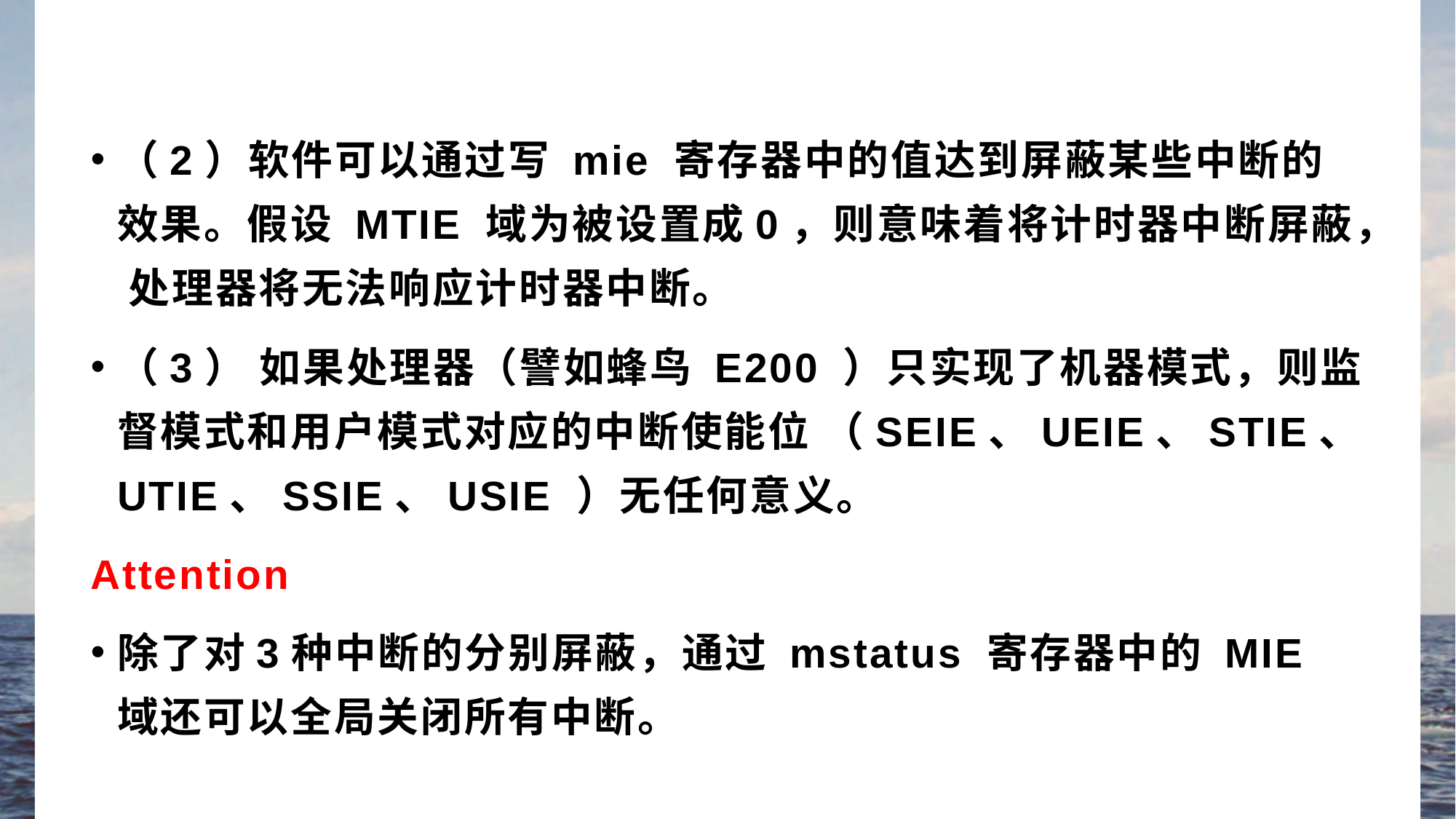

#
（2）软件可以通过写 mie 寄存器中的值达到屏蔽某些中断的效果。假设 MTIE 域为被设置成0，则意味着将计时器中断屏蔽， 处理器将无法响应计时器中断。
（3） 如果处理器（譬如蜂鸟 E200 ）只实现了机器模式，则监督模式和用户模式对应的中断使能位 （SEIE、UEIE、STIE、UTIE、SSIE、USIE ）无任何意义。
Attention
除了对3种中断的分别屏蔽，通过 mstatus 寄存器中的 MIE 域还可以全局关闭所有中断。